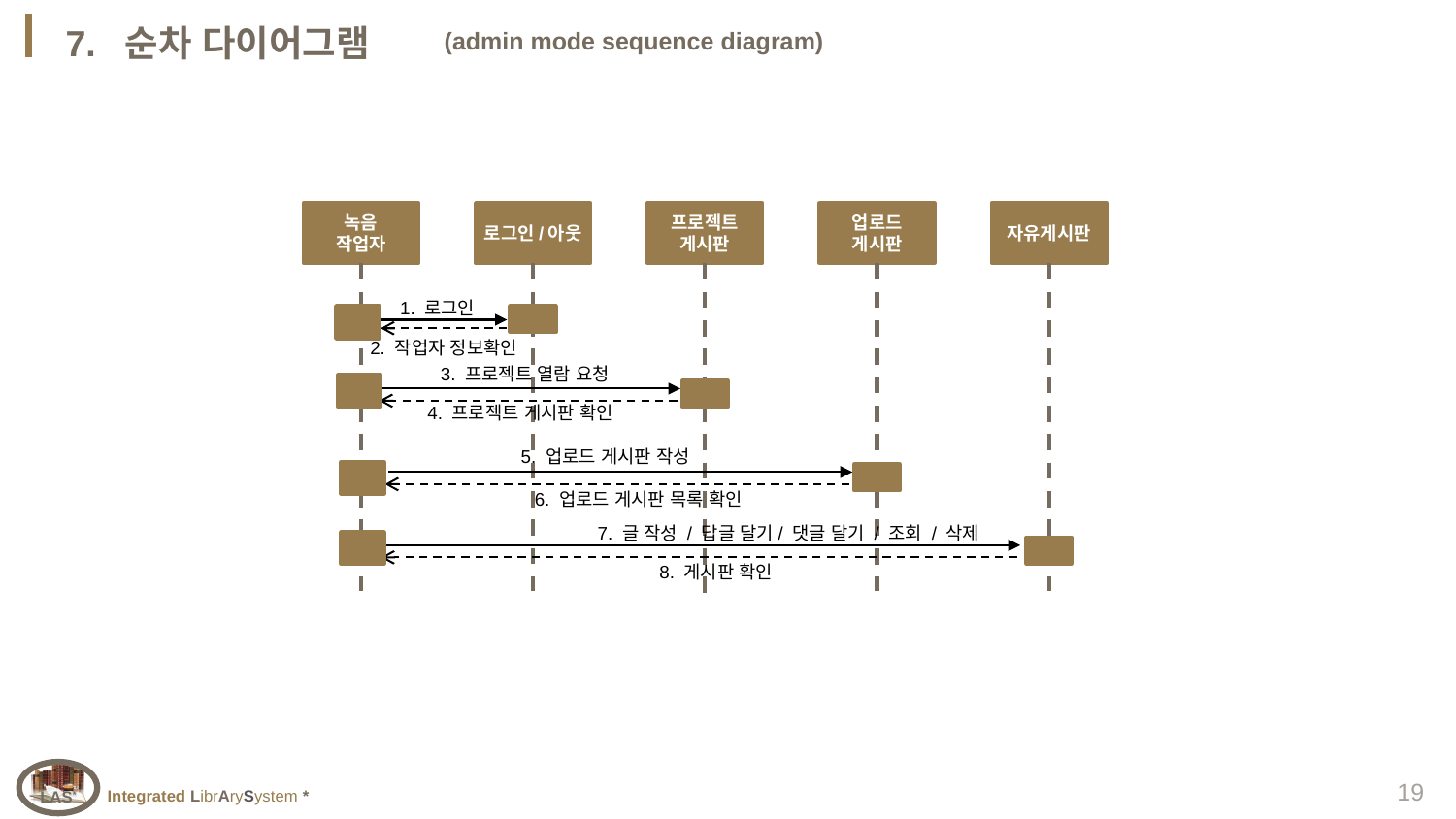

7.  순차 다이어그램
(admin mode sequence diagram)
녹음
작업자
로그인/아웃
프로젝트
게시판
업로드
게시판
자유게시판
1. 로그인

2. 작업자 정보확인
3. 프로젝트 열람 요청

4. 프로젝트 게시판 확인
5. 업로드 게시판 작성

6. 업로드 게시판 목록 확인
7. 글 작성 / 답글 달기/ 댓글 달기 / 조회 / 삭제

8. 게시판 확인

19